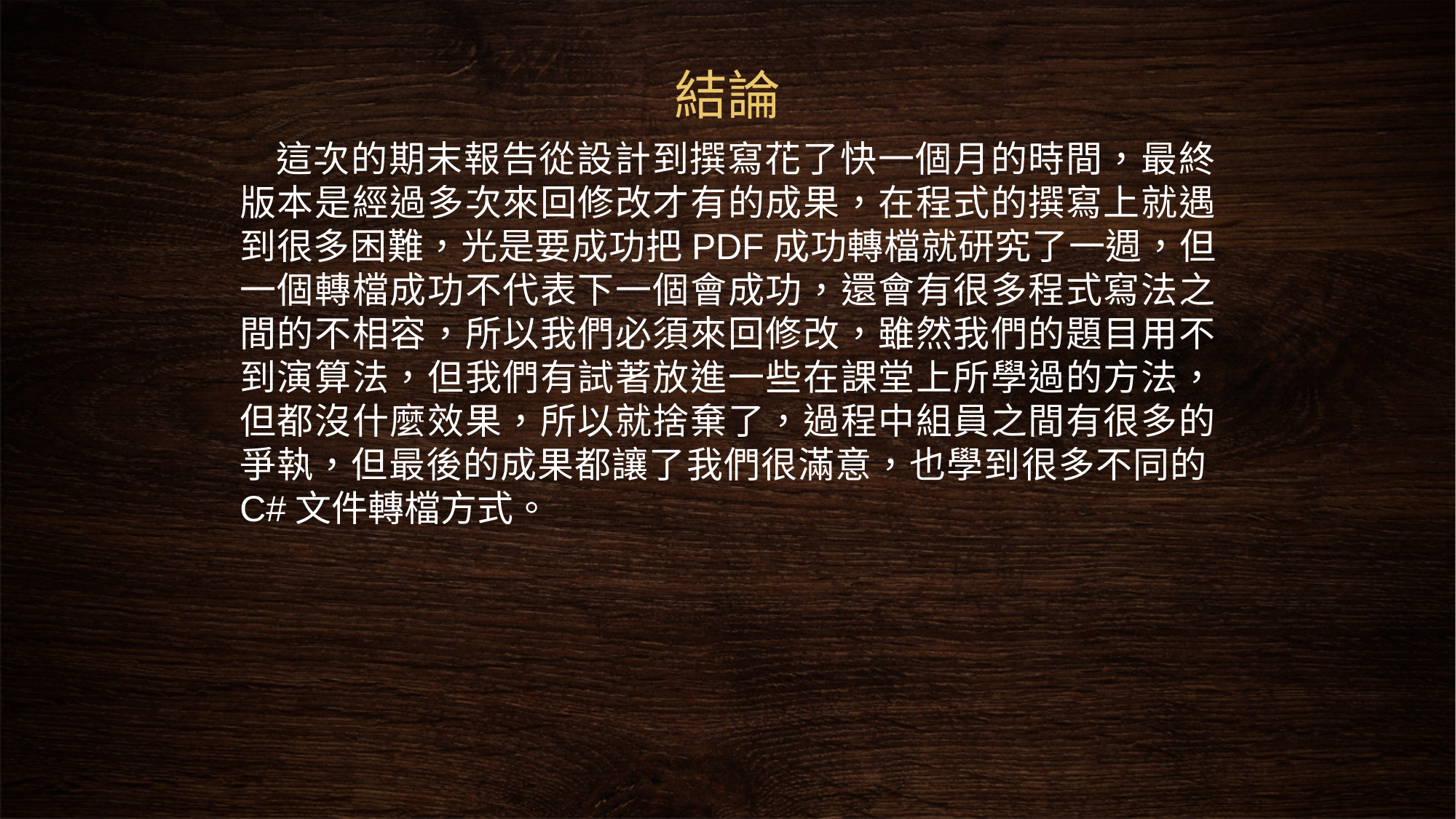

# 結論
這次的期末報告從設計到撰寫花了快一個月的時間，最終版本是經過多次來回修改才有的成果，在程式的撰寫上就遇到很多困難，光是要成功把PDF成功轉檔就研究了一週，但一個轉檔成功不代表下一個會成功，還會有很多程式寫法之間的不相容，所以我們必須來回修改，雖然我們的題目用不到演算法，但我們有試著放進一些在課堂上所學過的方法，但都沒什麼效果，所以就捨棄了，過程中組員之間有很多的爭執，但最後的成果都讓了我們很滿意，也學到很多不同的C#文件轉檔方式。